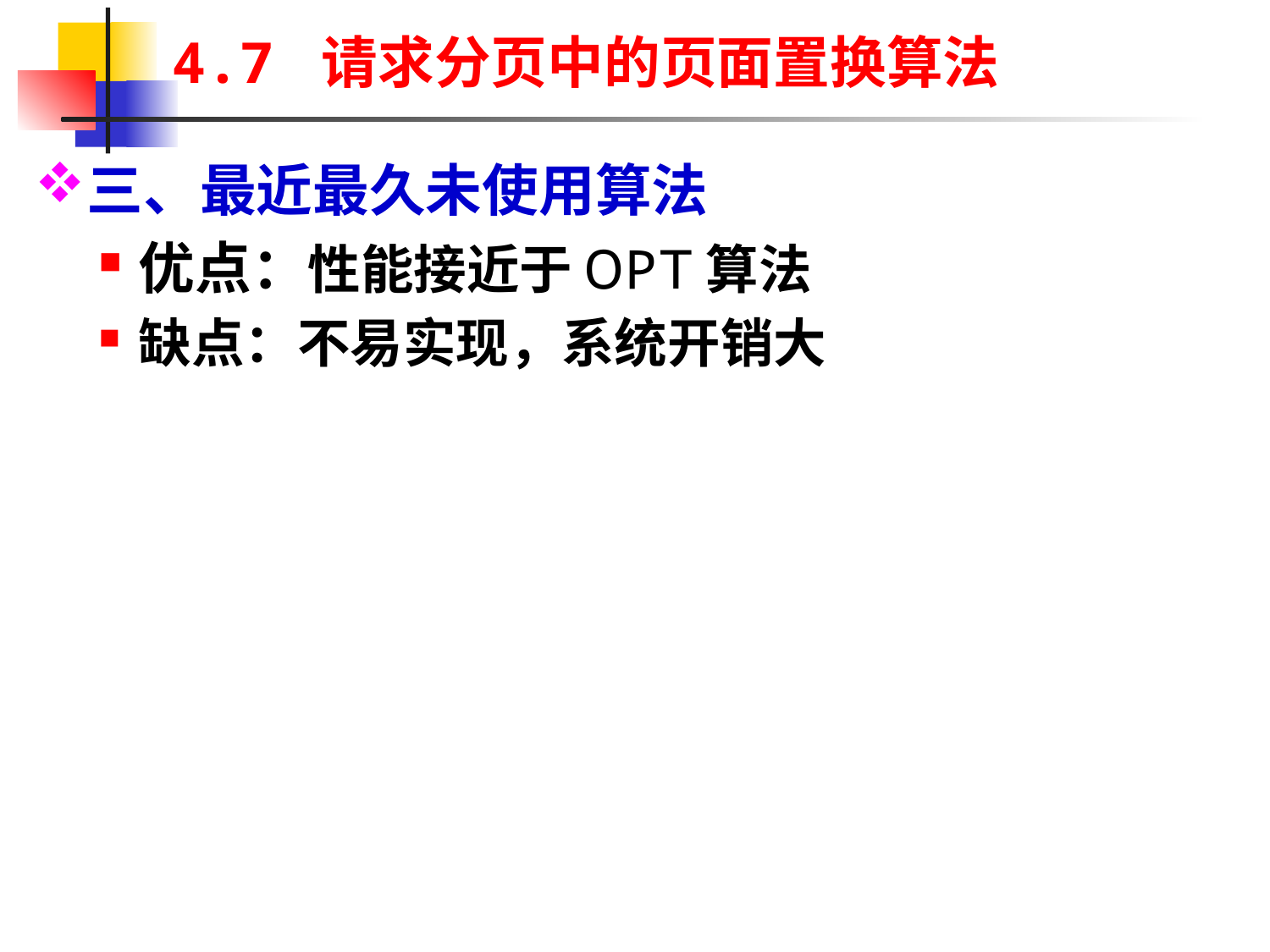

# 4.7 请求分页中的页面置换算法
三、最近最久未使用算法
优点：性能接近于OPT算法
缺点：不易实现，系统开销大